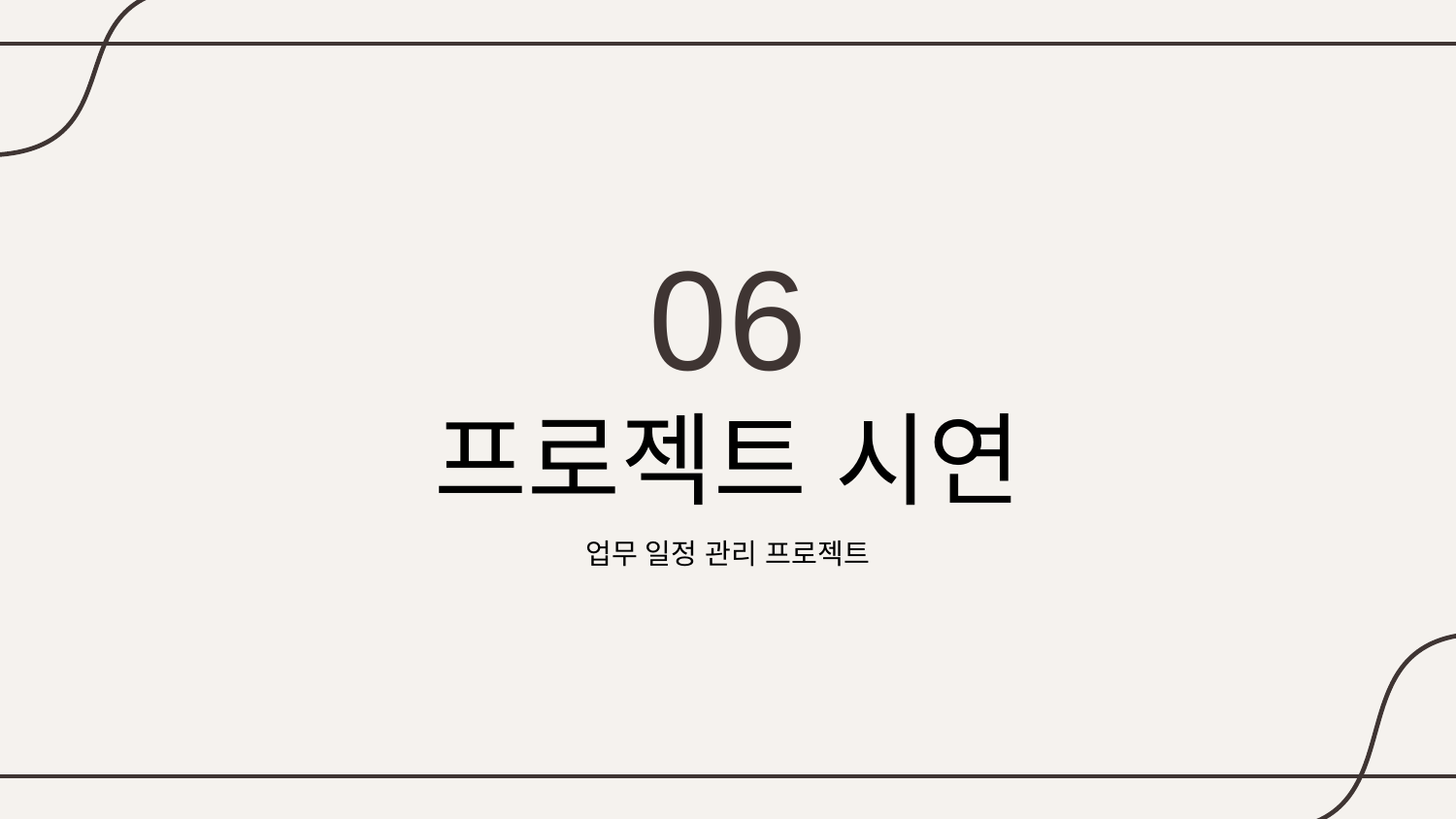

06
# 프로젝트 시연
업무 일정 관리 프로젝트